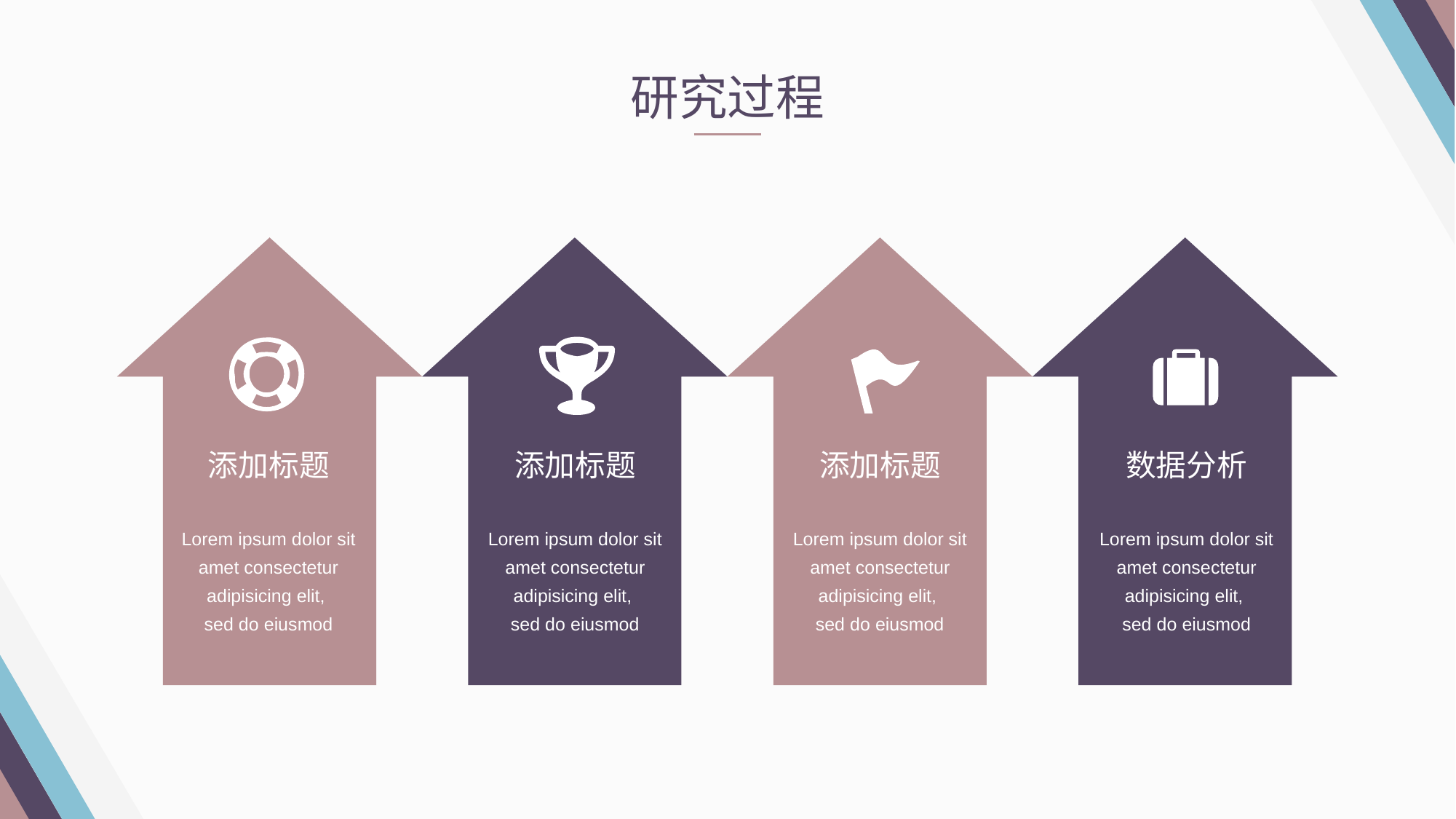

研究过程

添加标题
添加标题
添加标题
数据分析
Lorem ipsum dolor sit amet consectetur adipisicing elit,
sed do eiusmod
Lorem ipsum dolor sit amet consectetur adipisicing elit,
sed do eiusmod
Lorem ipsum dolor sit amet consectetur adipisicing elit,
sed do eiusmod
Lorem ipsum dolor sit amet consectetur adipisicing elit,
sed do eiusmod